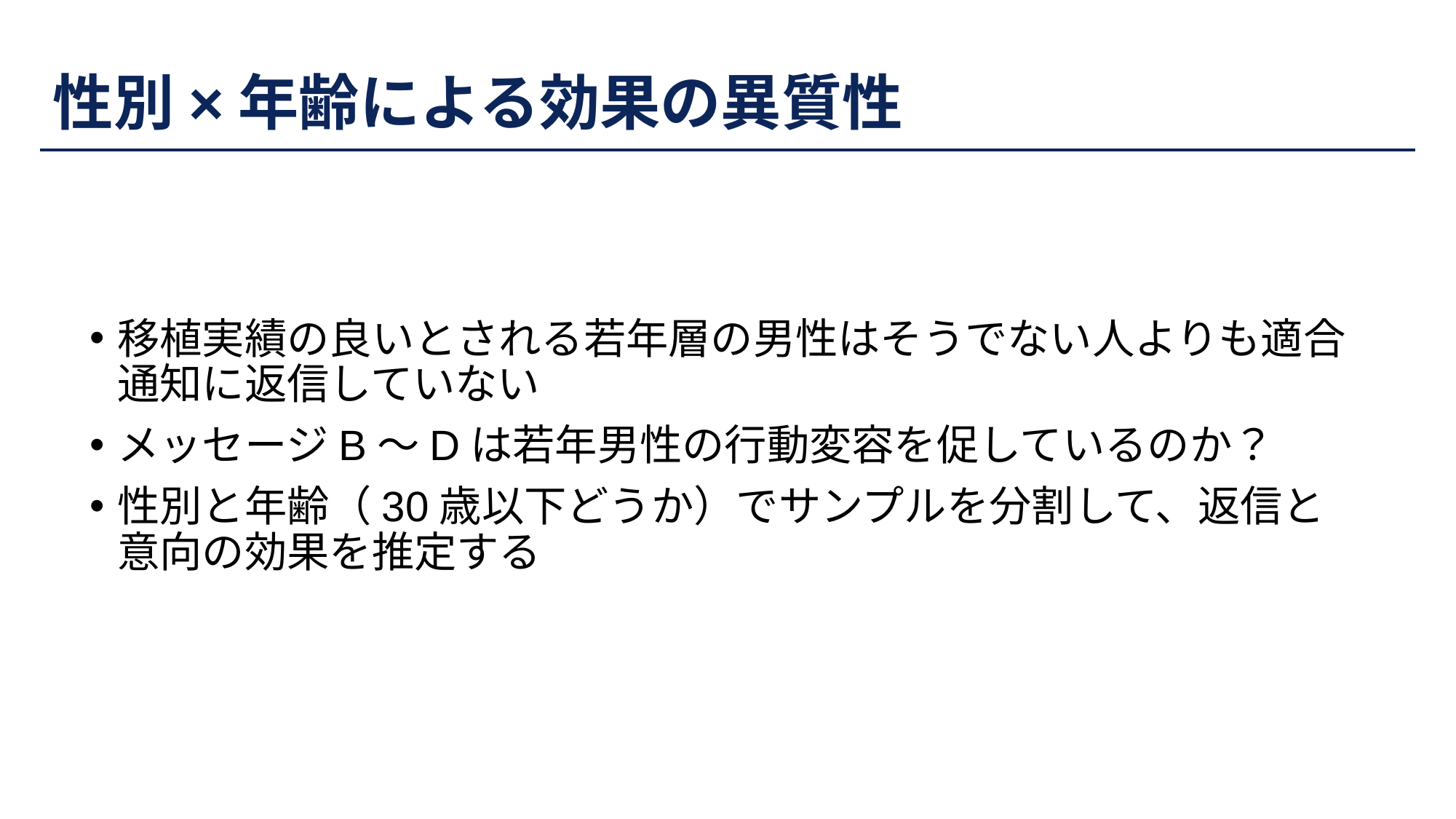

# 性別×年齢による効果の異質性
移植実績の良いとされる若年層の男性はそうでない人よりも適合通知に返信していない
メッセージB～Dは若年男性の行動変容を促しているのか？
性別と年齢（30歳以下どうか）でサンプルを分割して、返信と意向の効果を推定する